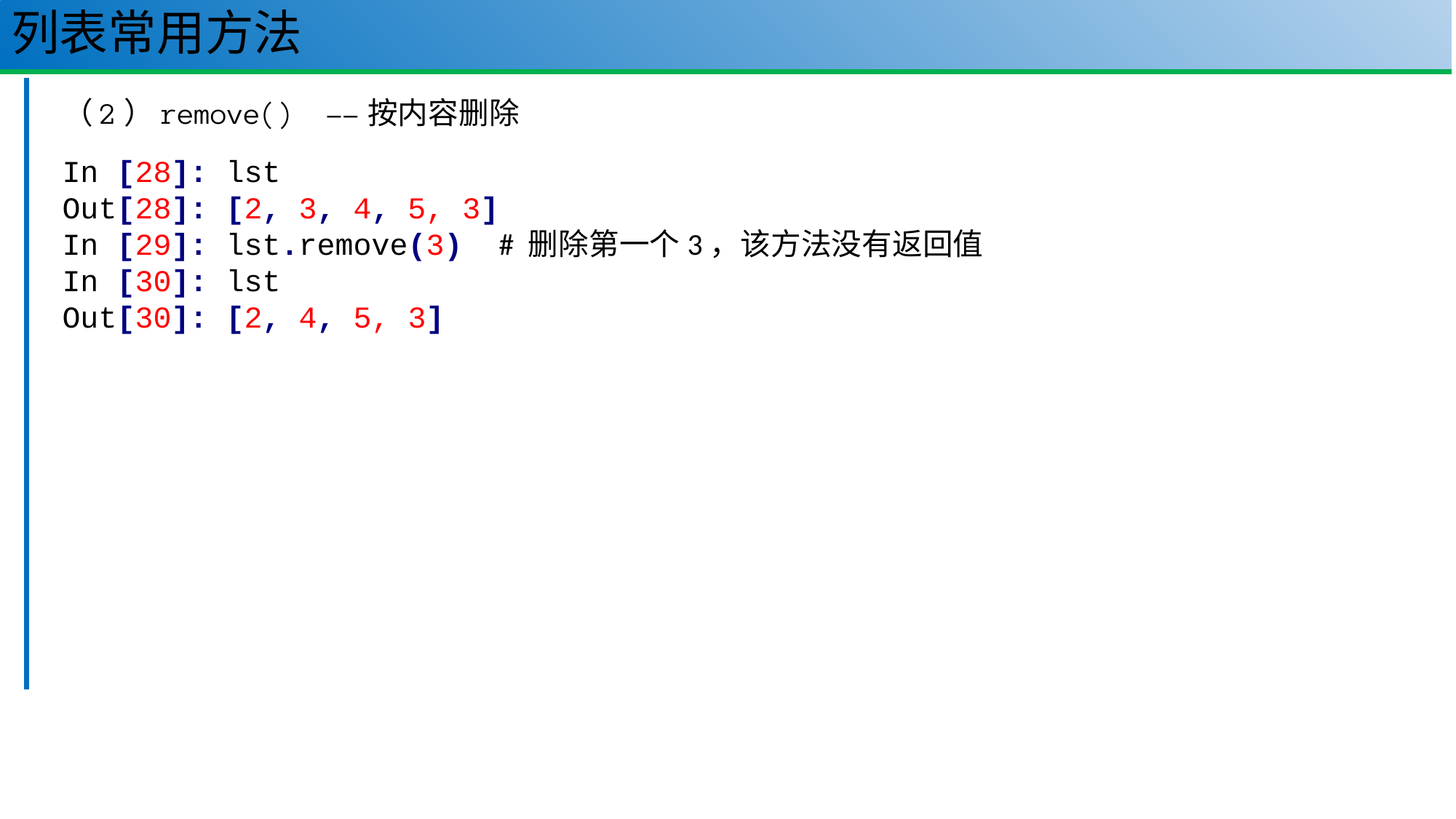

# 列表常用方法
18
（2）remove()  --按内容删除

In [28]: lst
Out[28]: [2, 3, 4, 5, 3]
In [29]: lst.remove(3)  # 删除第一个3，该方法没有返回值
In [30]: lst
Out[30]: [2, 4, 5, 3]